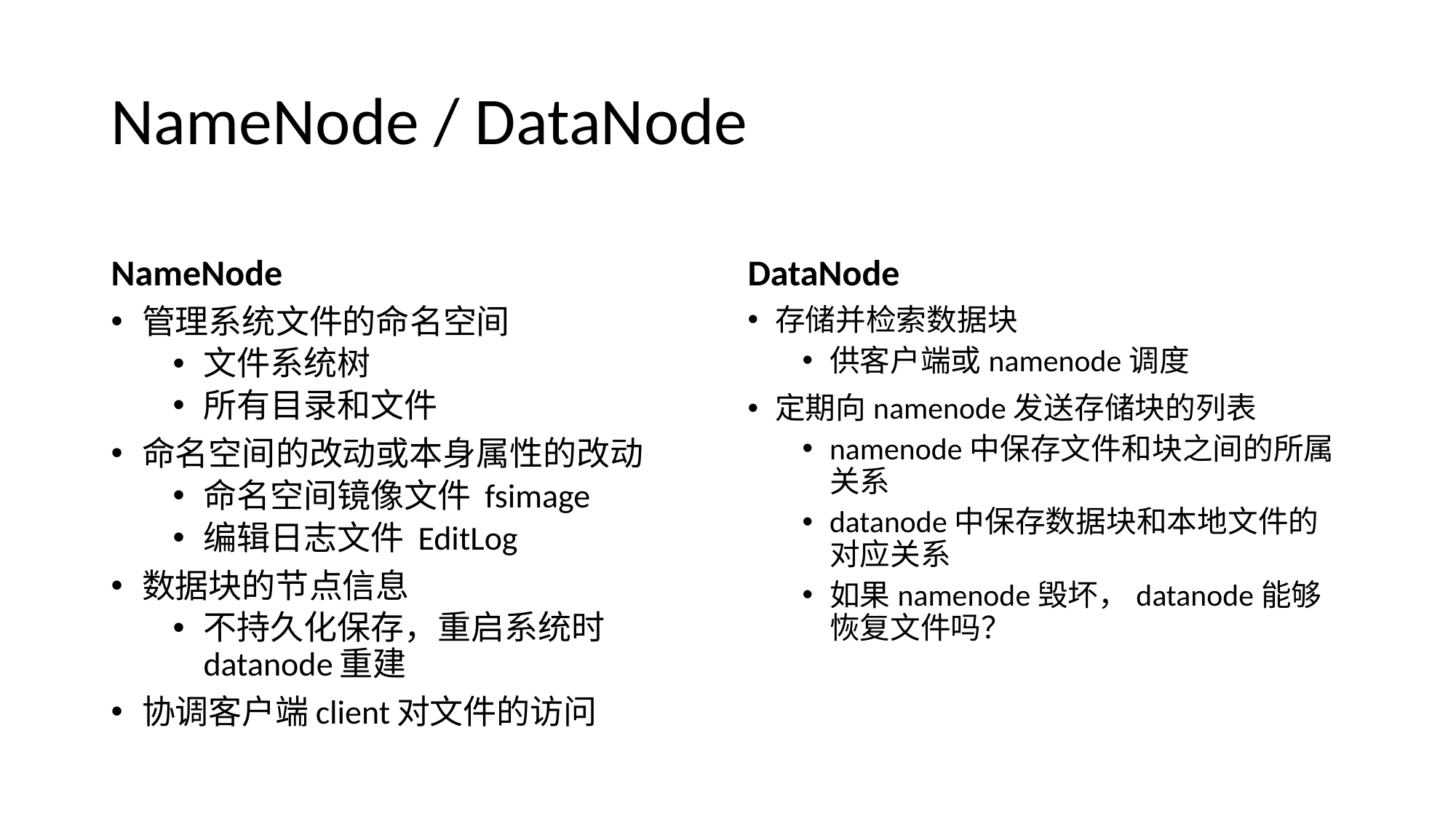

# NameNode / DataNode
NameNode
DataNode
管理系统文件的命名空间
文件系统树
所有目录和文件
命名空间的改动或本身属性的改动
命名空间镜像文件 fsimage
编辑日志文件 EditLog
数据块的节点信息
不持久化保存，重启系统时datanode重建
协调客户端client对文件的访问

存储并检索数据块
供客户端或namenode调度
定期向namenode发送存储块的列表
namenode中保存文件和块之间的所属关系
datanode中保存数据块和本地文件的对应关系
如果namenode毁坏，datanode能够恢复文件吗？